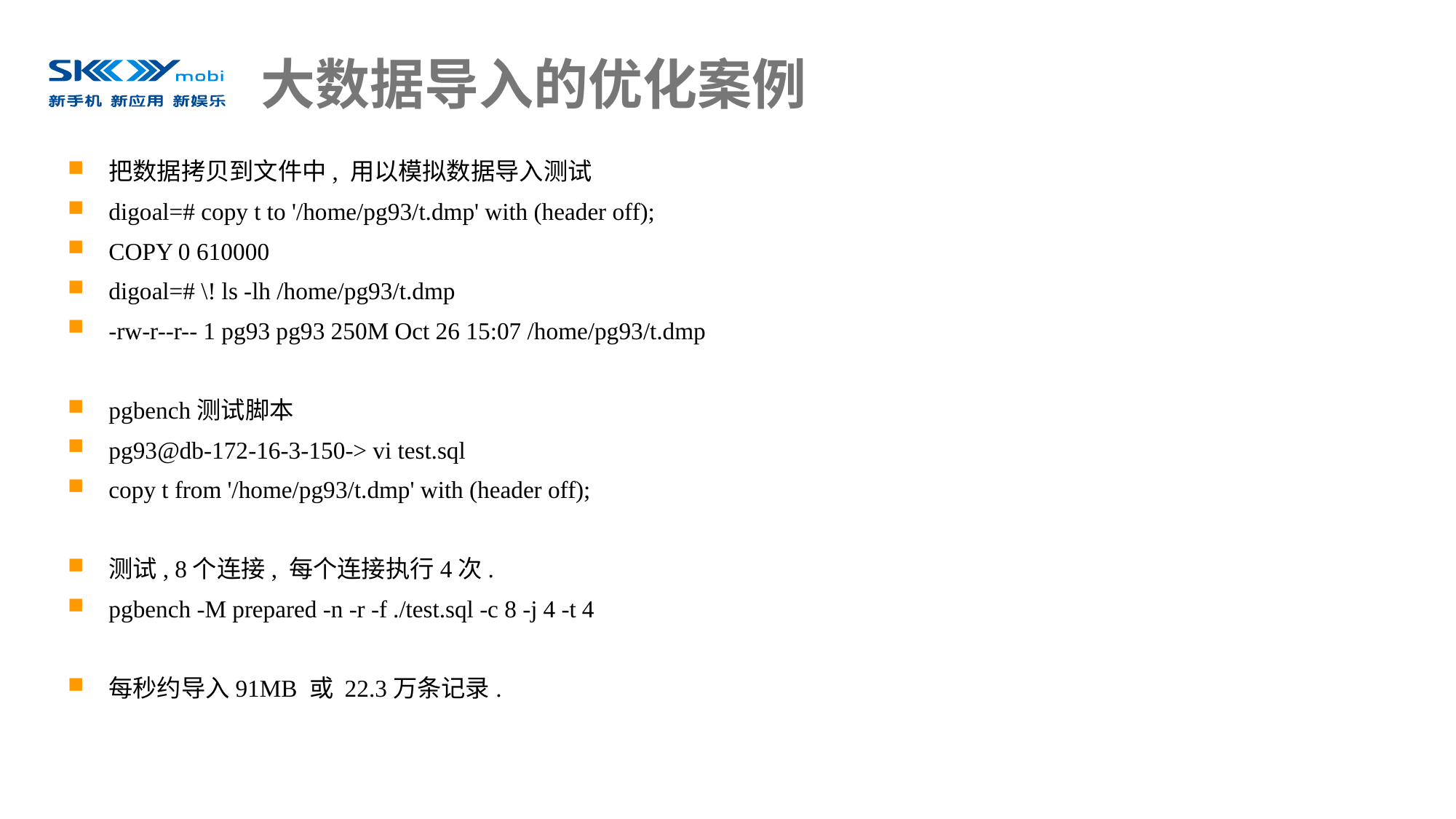

# 大数据导入的优化案例
把数据拷贝到文件中, 用以模拟数据导入测试
digoal=# copy t to '/home/pg93/t.dmp' with (header off);
COPY 0 610000
digoal=# \! ls -lh /home/pg93/t.dmp
-rw-r--r-- 1 pg93 pg93 250M Oct 26 15:07 /home/pg93/t.dmp

pgbench测试脚本
pg93@db-172-16-3-150-> vi test.sql
copy t from '/home/pg93/t.dmp' with (header off);

测试, 8个连接, 每个连接执行4次.
pgbench -M prepared -n -r -f ./test.sql -c 8 -j 4 -t 4

每秒约导入91MB 或 22.3万条记录.